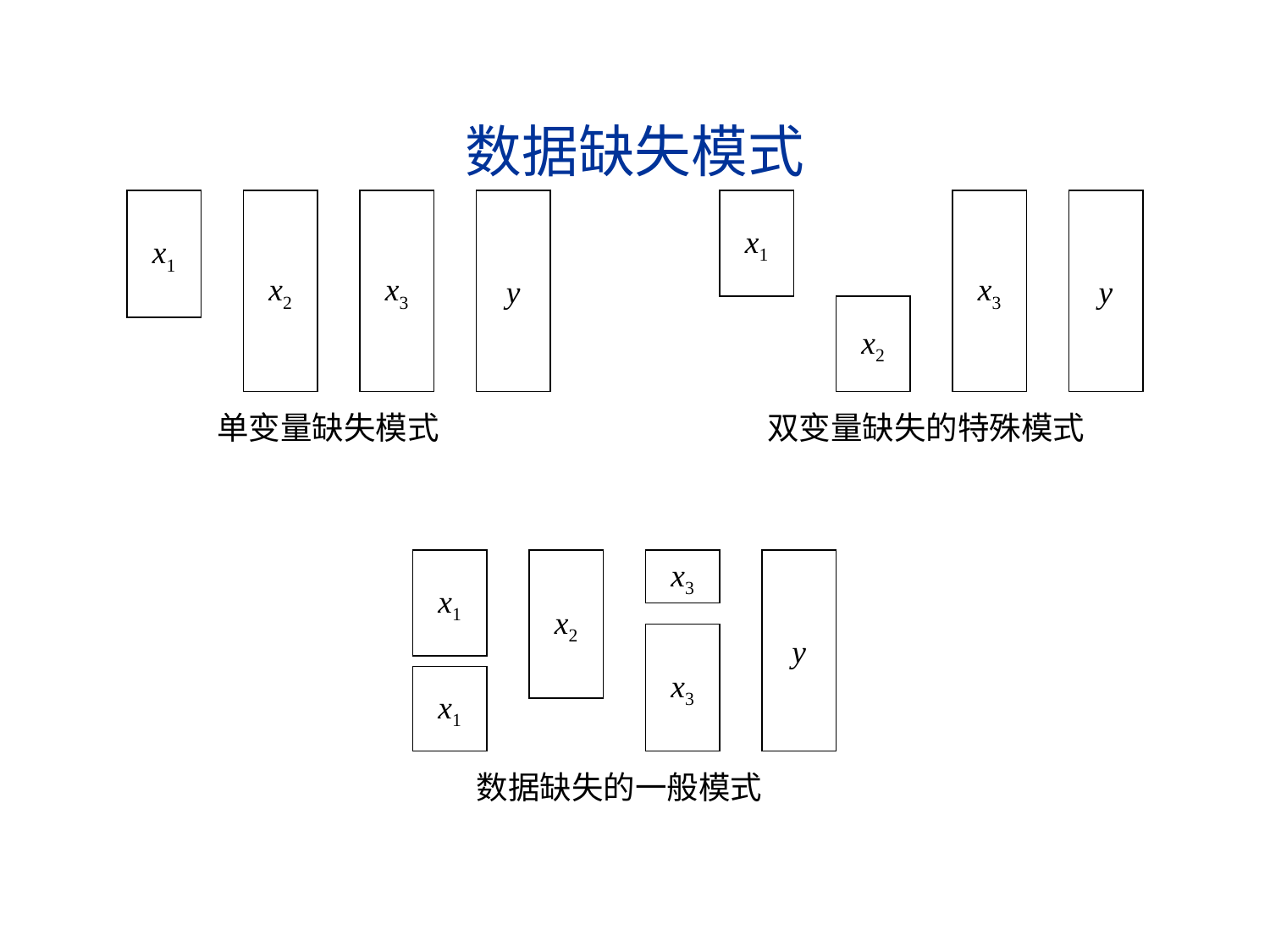

# 数据缺失模式
x1
x2
x3
y
x1
x3
y
x2
单变量缺失模式
双变量缺失的特殊模式
x1
x2
x3
y
x3
x1
数据缺失的一般模式